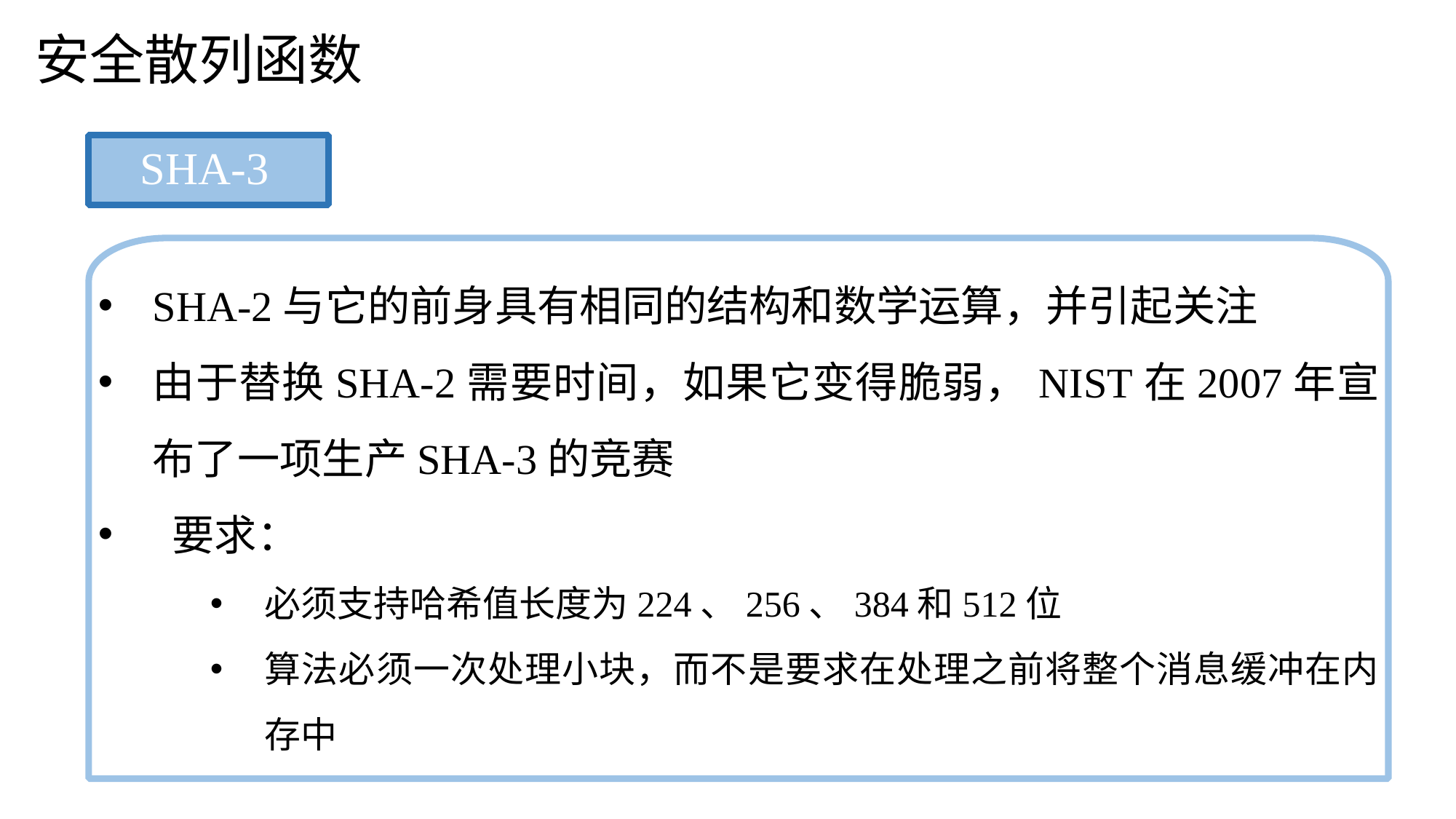

安全散列函数
SHA-3
SHA-2与它的前身具有相同的结构和数学运算，并引起关注
由于替换SHA-2需要时间，如果它变得脆弱，NIST在2007年宣布了一项生产SHA-3的竞赛
 要求：
必须支持哈希值长度为224、256、384和512位
算法必须一次处理小块，而不是要求在处理之前将整个消息缓冲在内存中